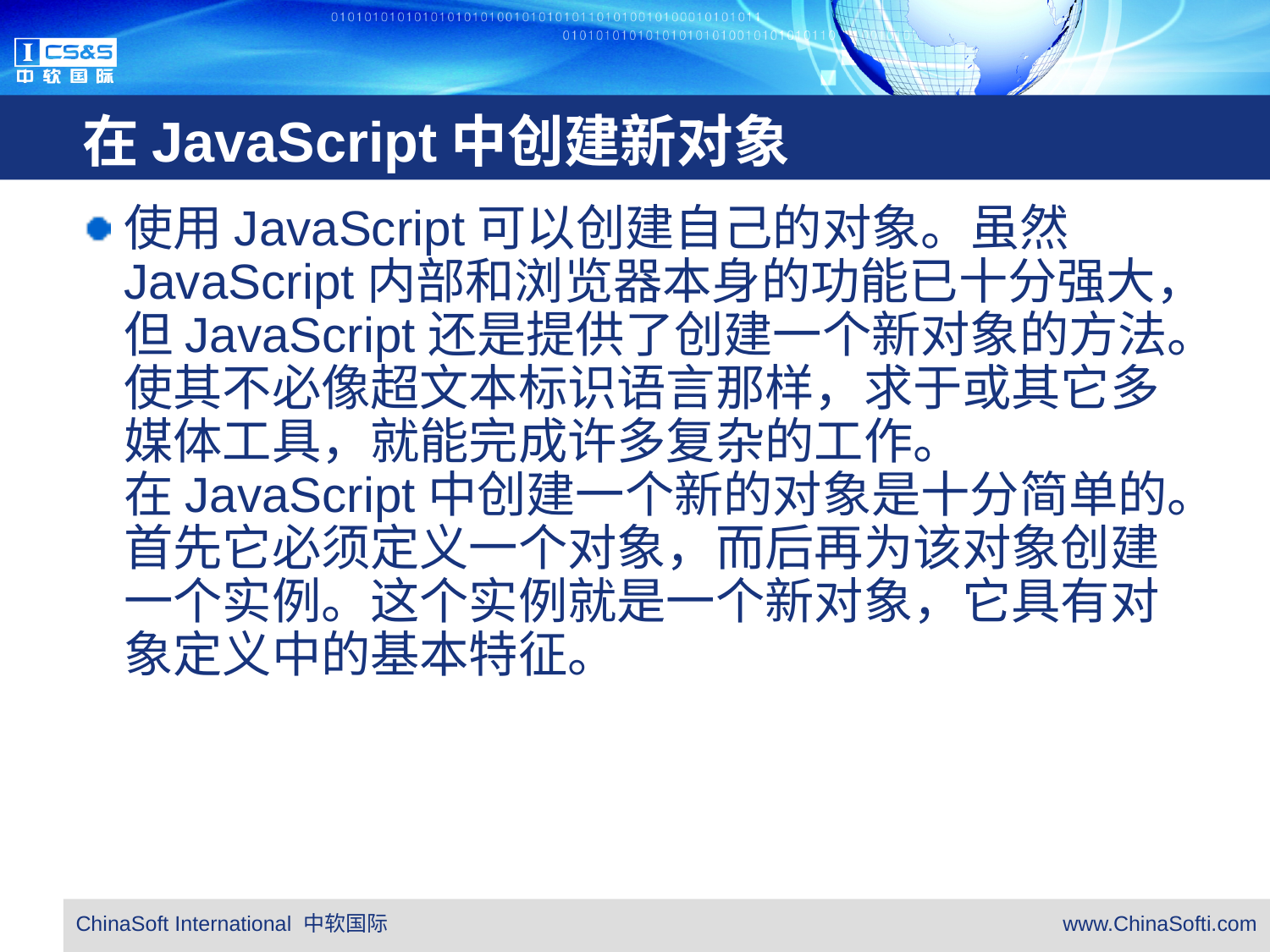

# 在JavaScript中创建新对象
使用JavaScript可以创建自己的对象。虽然JavaScript内部和浏览器本身的功能已十分强大，但JavaScript还是提供了创建一个新对象的方法。使其不必像超文本标识语言那样，求于或其它多媒体工具，就能完成许多复杂的工作。
在JavaScript中创建一个新的对象是十分简单的。首先它必须定义一个对象，而后再为该对象创建一个实例。这个实例就是一个新对象，它具有对象定义中的基本特征。